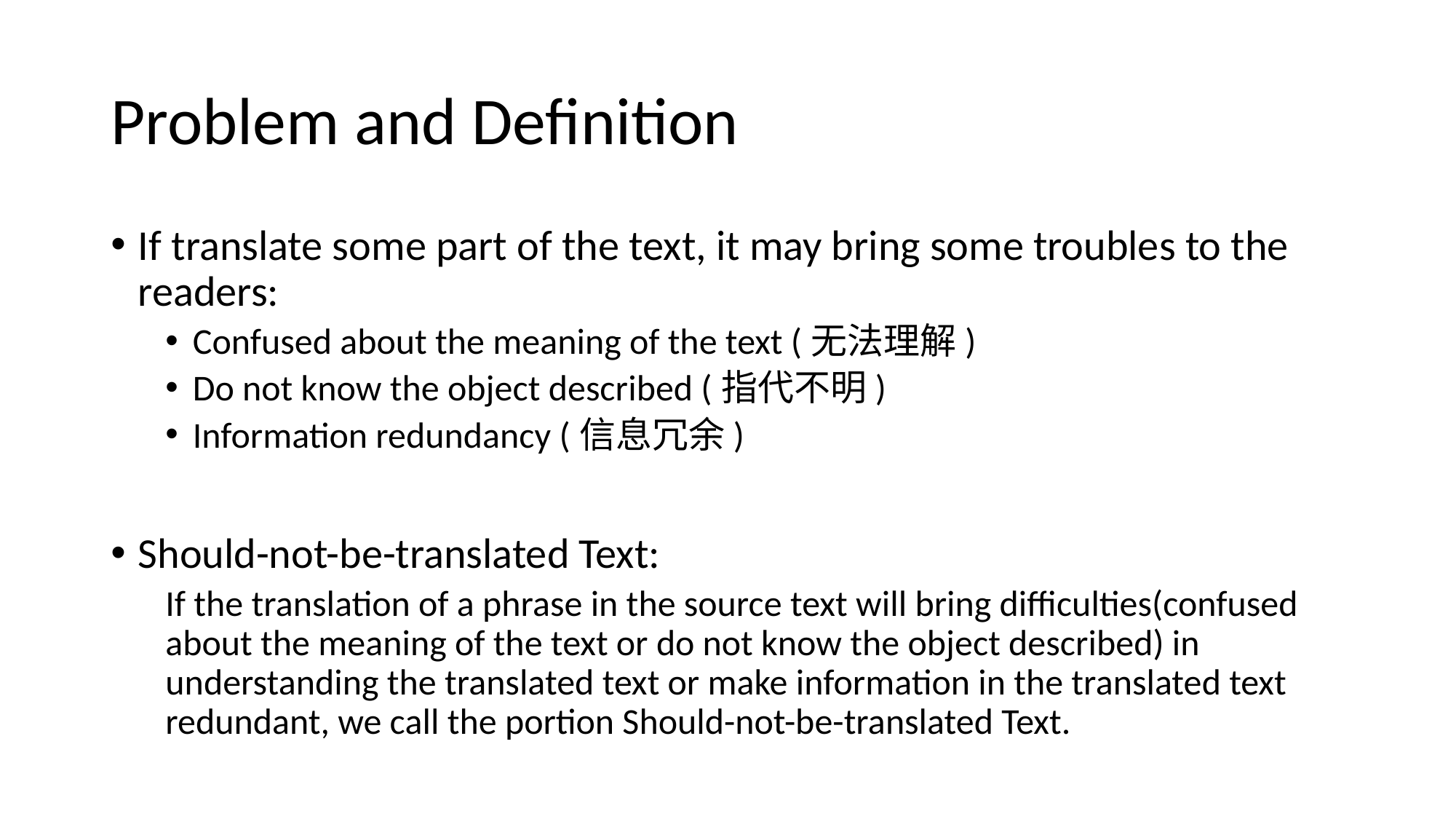

# Problem and Definition
If translate some part of the text, it may bring some troubles to the readers:
Confused about the meaning of the text (无法理解)
Do not know the object described (指代不明)
Information redundancy (信息冗余)

Should-not-be-translated Text:
If the translation of a phrase in the source text will bring difficulties(confused about the meaning of the text or do not know the object described) in understanding the translated text or make information in the translated text redundant, we call the portion Should-not-be-translated Text.